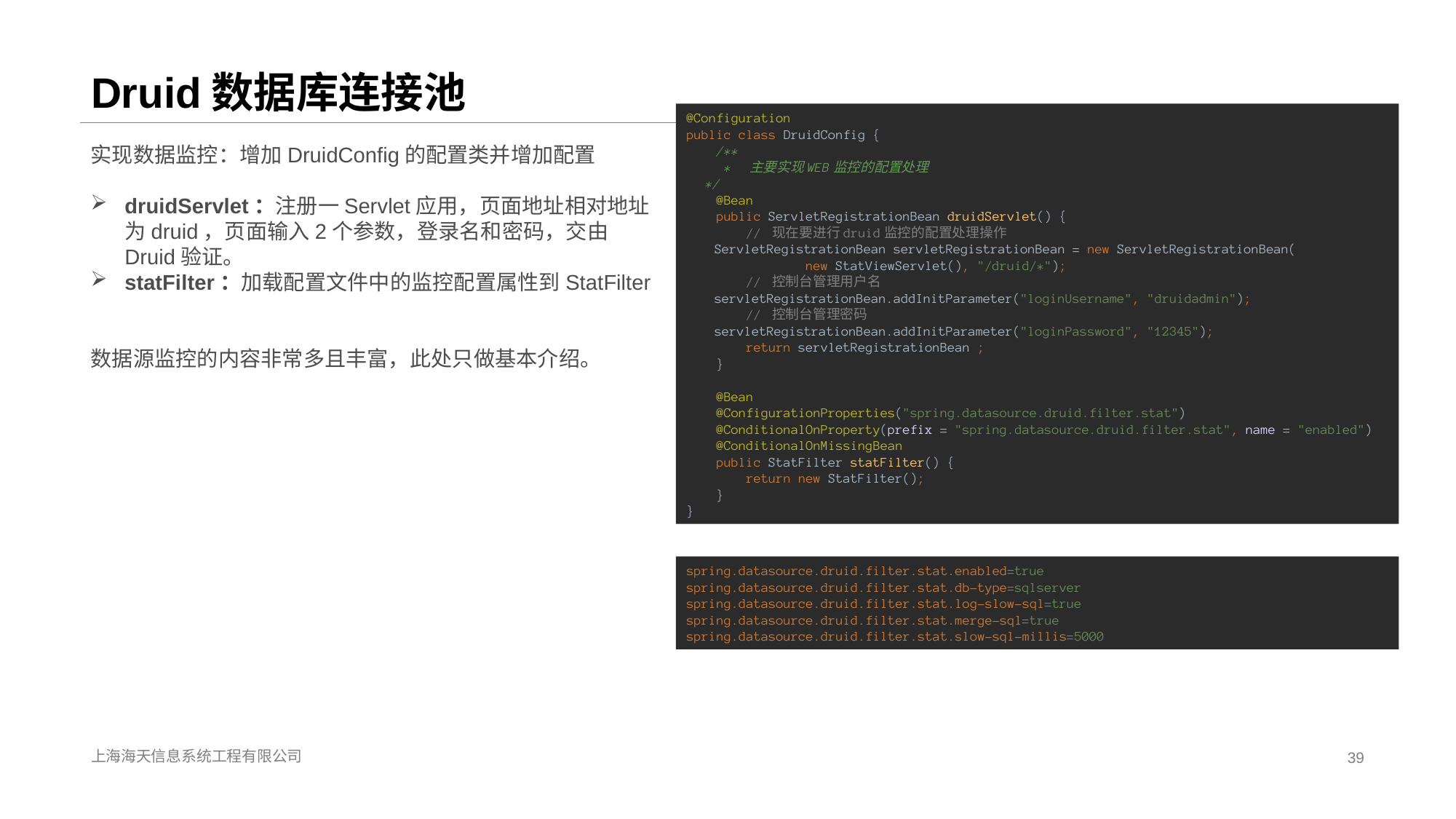

# Druid数据库连接池
@Configuration
public class DruidConfig {
    /**
     *  主要实现WEB监控的配置处理
     */
    @Bean
    public ServletRegistrationBean druidServlet() {
        // 现在要进行druid监控的配置处理操作
        ServletRegistrationBean servletRegistrationBean = new ServletRegistrationBean(
                new StatViewServlet(), "/druid/*");
        // 控制台管理用户名
        servletRegistrationBean.addInitParameter("loginUsername", "druidadmin");
        // 控制台管理密码
        servletRegistrationBean.addInitParameter("loginPassword", "12345");
        return servletRegistrationBean ;
    }
    @Bean
    @ConfigurationProperties("spring.datasource.druid.filter.stat")
    @ConditionalOnProperty(prefix = "spring.datasource.druid.filter.stat", name = "enabled")
    @ConditionalOnMissingBean
    public StatFilter statFilter() {
        return new StatFilter();
    }
}
实现数据监控：增加DruidConfig的配置类并增加配置

druidServlet：注册一Servlet应用，页面地址相对地址为druid，页面输入2个参数，登录名和密码，交由Druid验证。
statFilter：加载配置文件中的监控配置属性到StatFilter

数据源监控的内容非常多且丰富，此处只做基本介绍。
spring.datasource.druid.filter.stat.enabled=true
spring.datasource.druid.filter.stat.db-type=sqlserver
spring.datasource.druid.filter.stat.log-slow-sql=true
spring.datasource.druid.filter.stat.merge-sql=true
spring.datasource.druid.filter.stat.slow-sql-millis=5000
上海海天信息系统工程有限公司
39